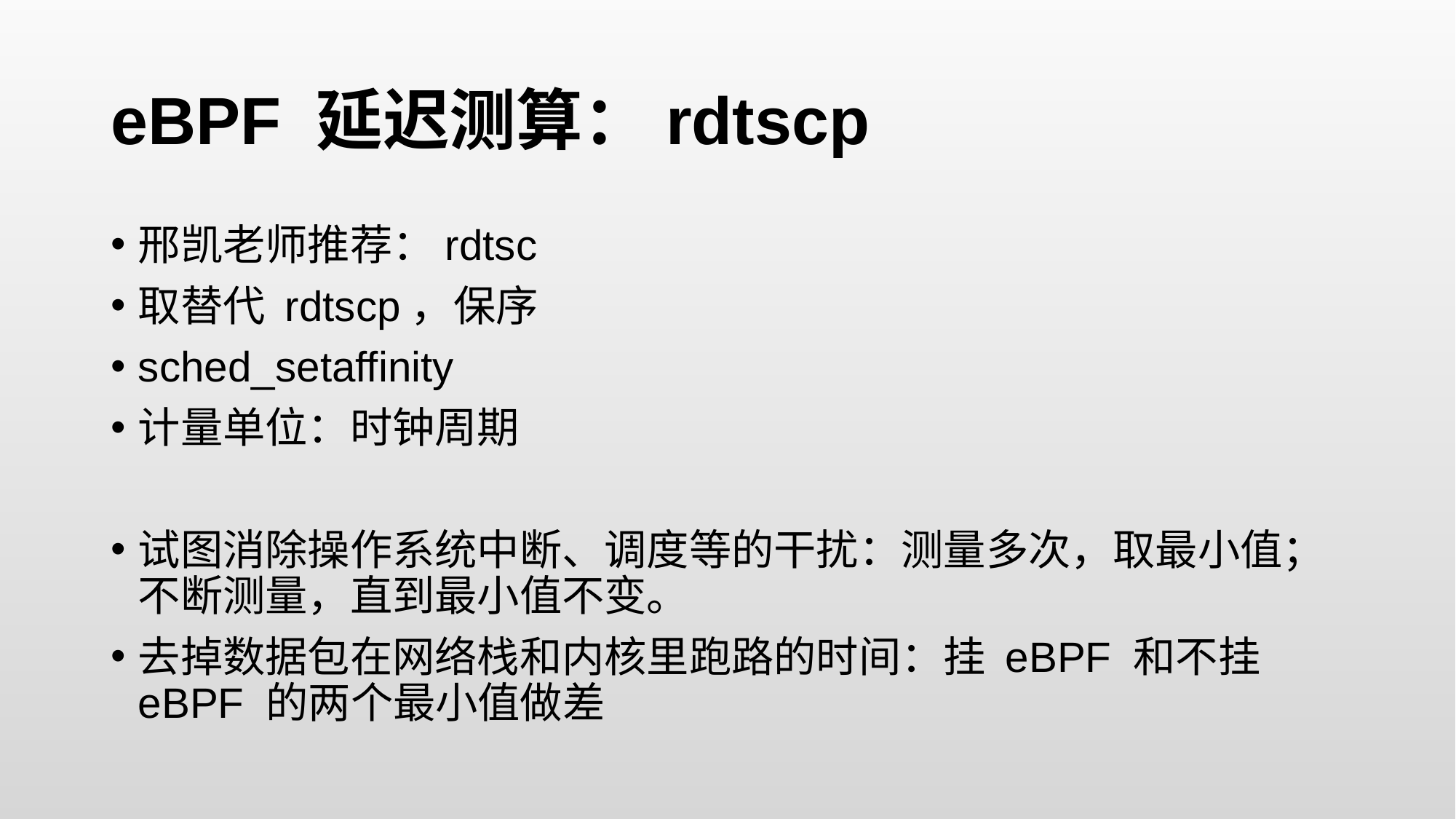

# eBPF 延迟测算：rdtscp
邢凯老师推荐：rdtsc
取替代 rdtscp，保序
sched_setaffinity
计量单位：时钟周期

试图消除操作系统中断、调度等的干扰：测量多次，取最小值；不断测量，直到最小值不变。
去掉数据包在网络栈和内核里跑路的时间：挂 eBPF 和不挂 eBPF 的两个最小值做差